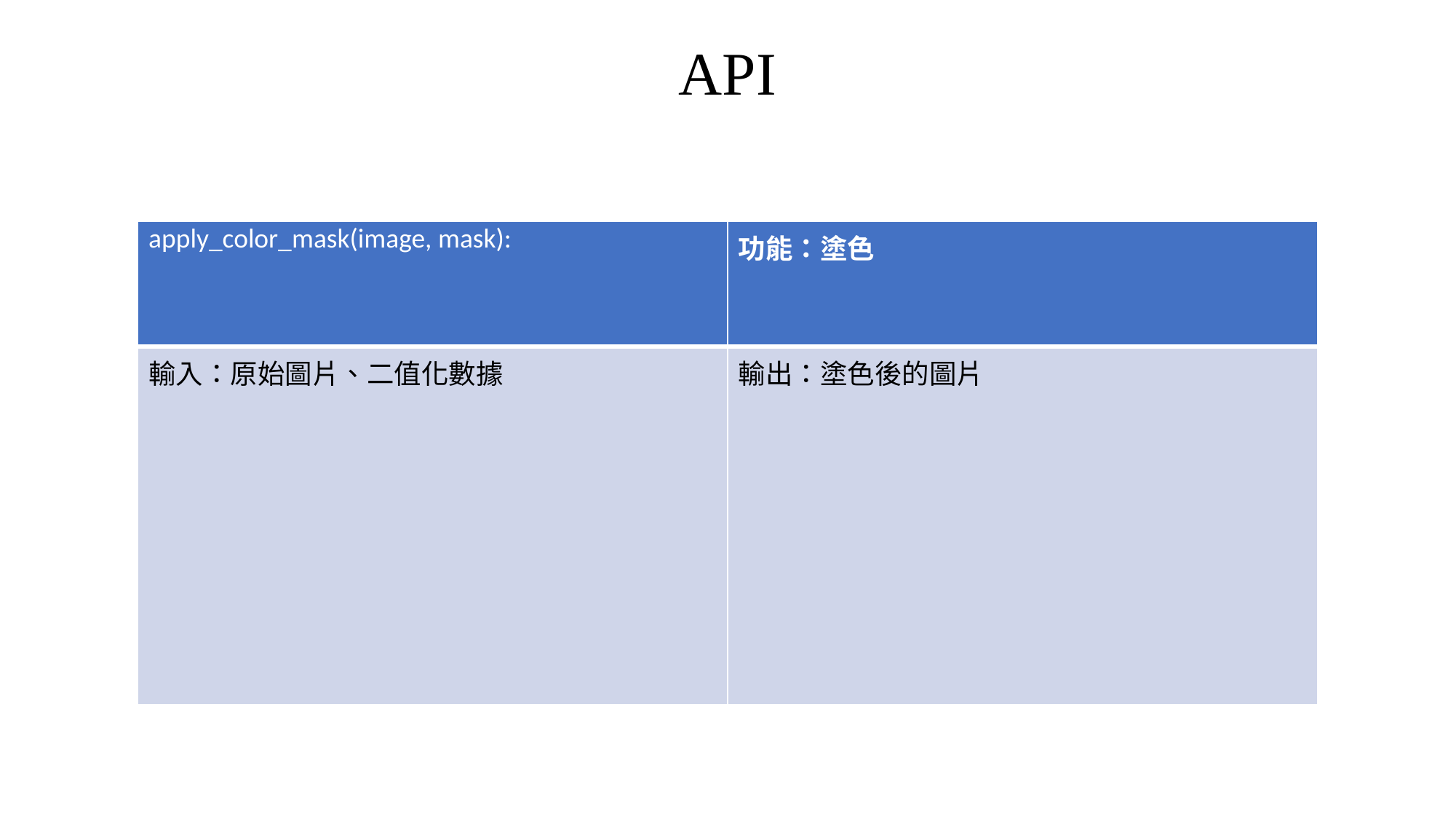

API
| apply\_color\_mask(image, mask): | 功能：塗色 |
| --- | --- |
| 輸入：原始圖片、二值化數據 | 輸出：塗色後的圖片 |